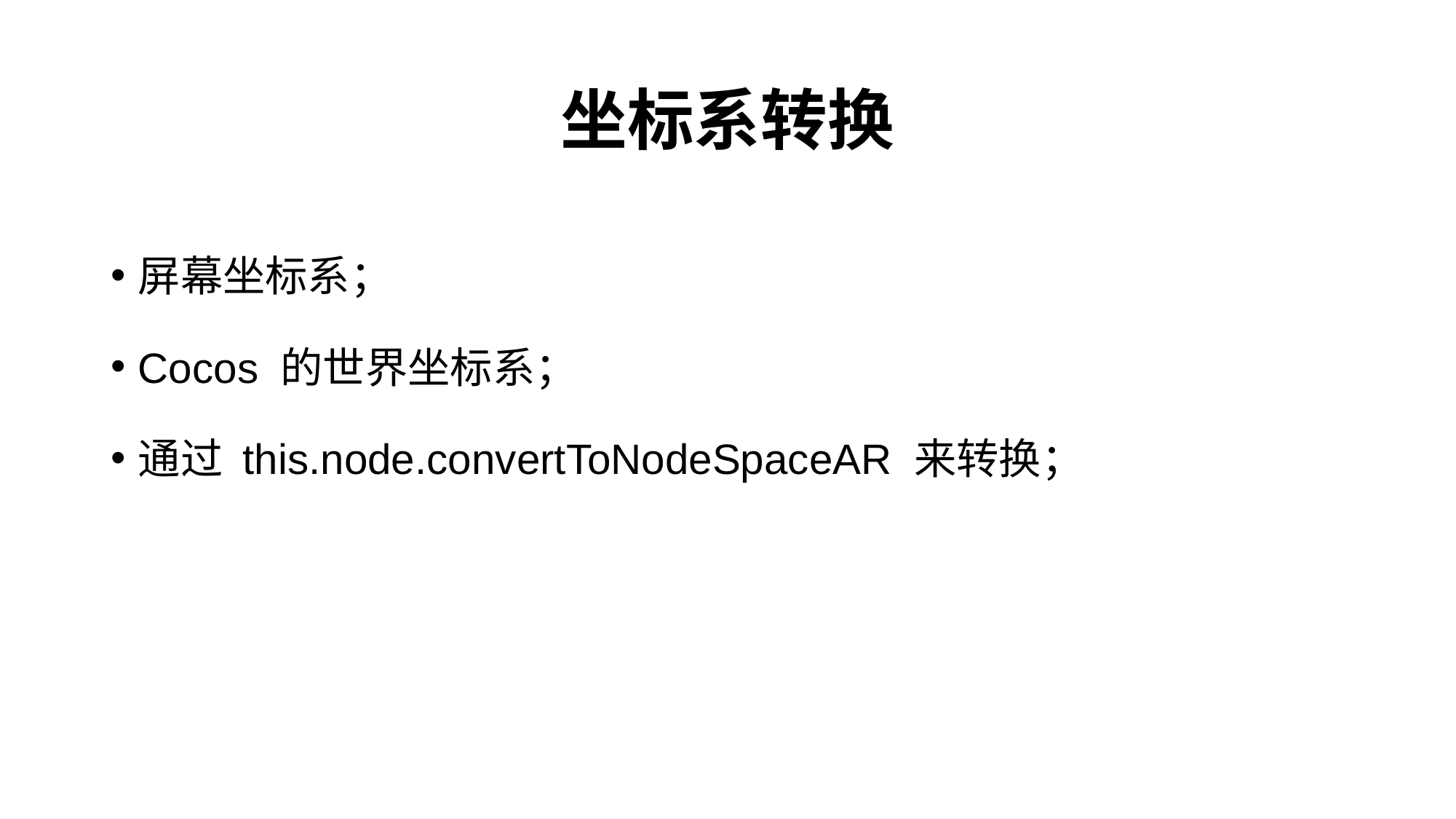

# 坐标系转换
屏幕坐标系；
Cocos 的世界坐标系；
通过 this.node.convertToNodeSpaceAR 来转换；